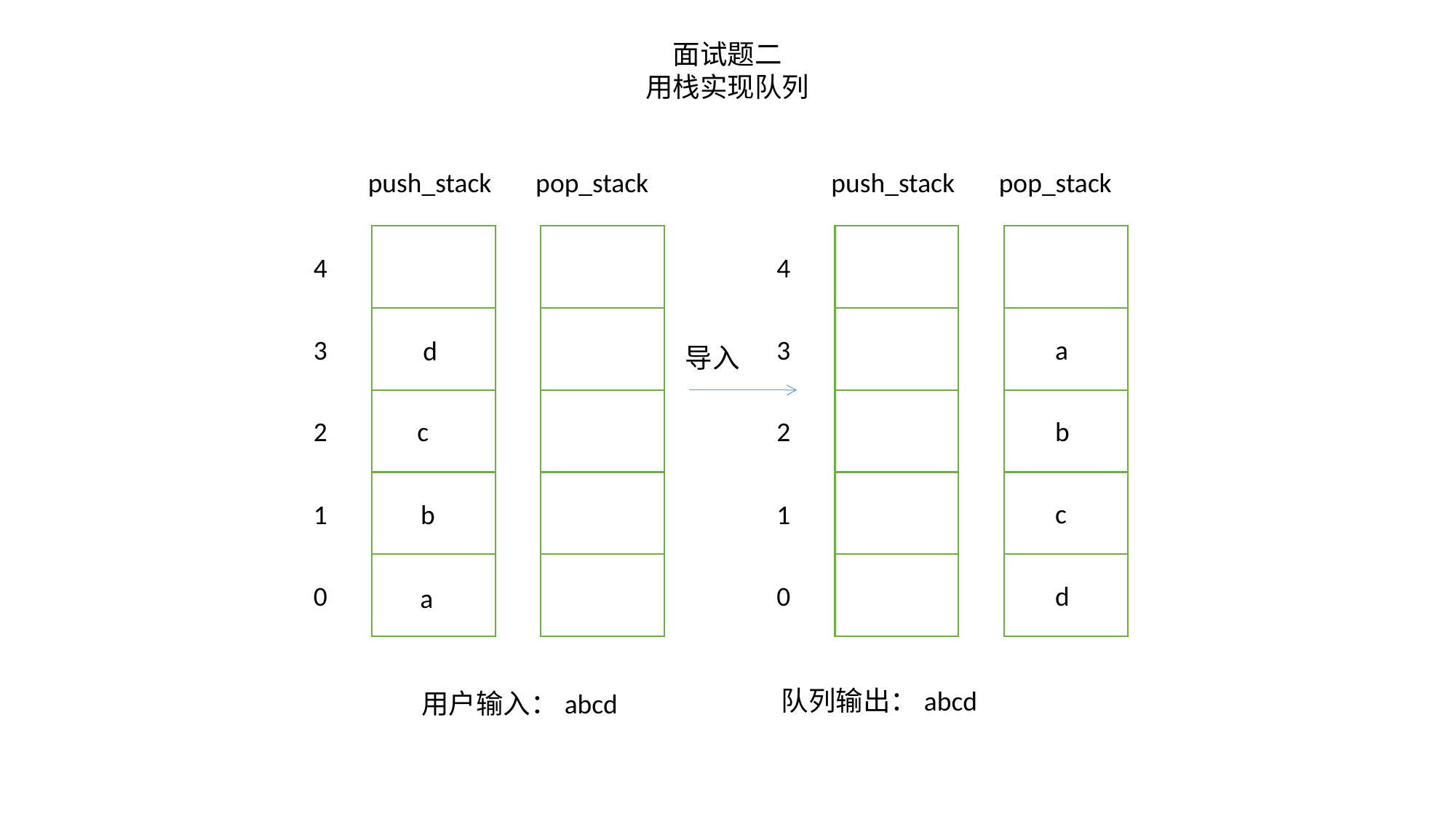

面试题二
用栈实现队列

push_stack
pop_stack

4
3

2
1
0
push_stack
pop_stack

4
3

2
1
0
c
d
a
d
导入
c
b
b
a
队列输出：abcd
用户输入：abcd